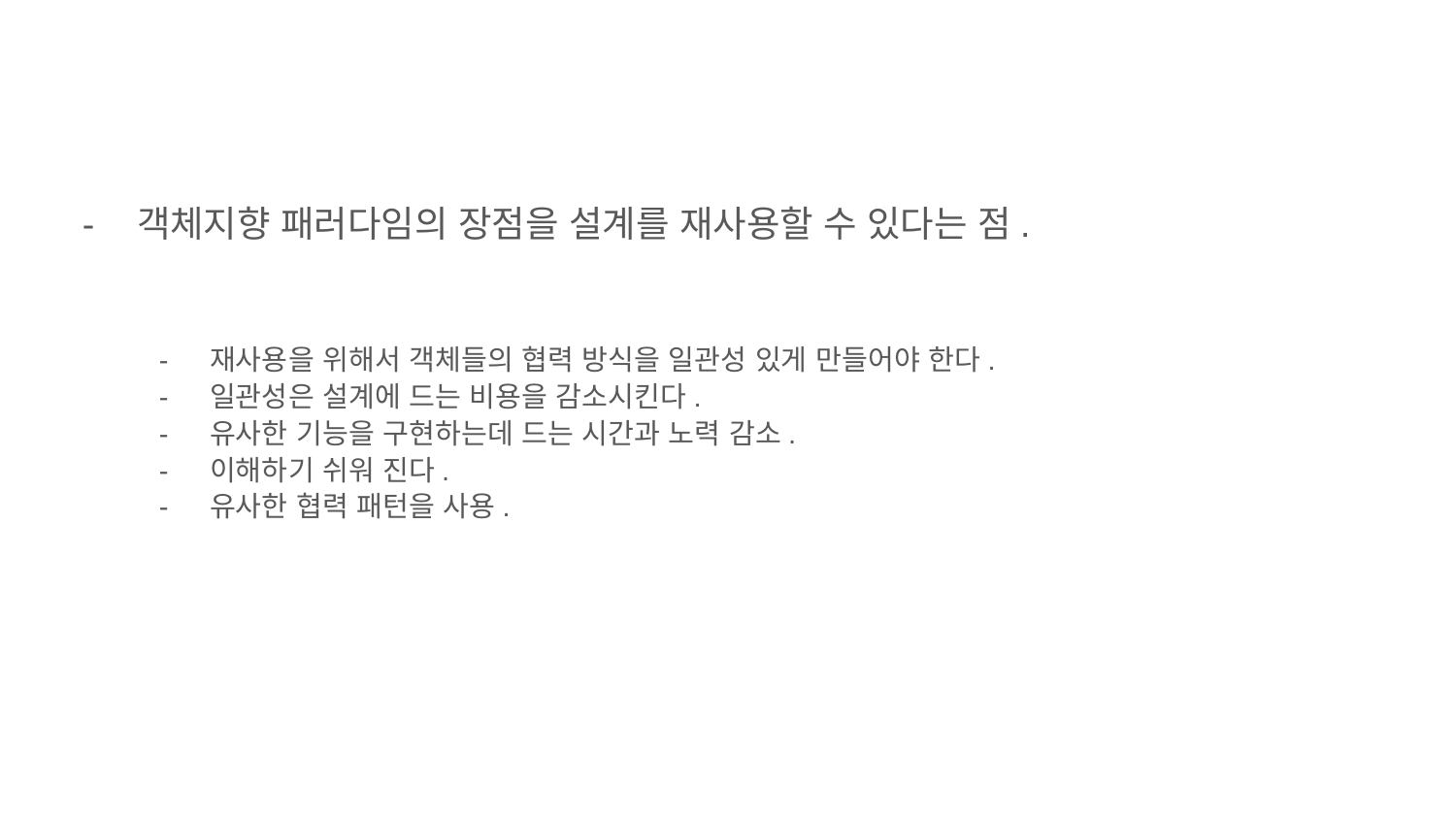

#
객체지향 패러다임의 장점을 설계를 재사용할 수 있다는 점.

재사용을 위해서 객체들의 협력 방식을 일관성 있게 만들어야 한다.
일관성은 설계에 드는 비용을 감소시킨다.
유사한 기능을 구현하는데 드는 시간과 노력 감소.
이해하기 쉬워 진다.
유사한 협력 패턴을 사용.